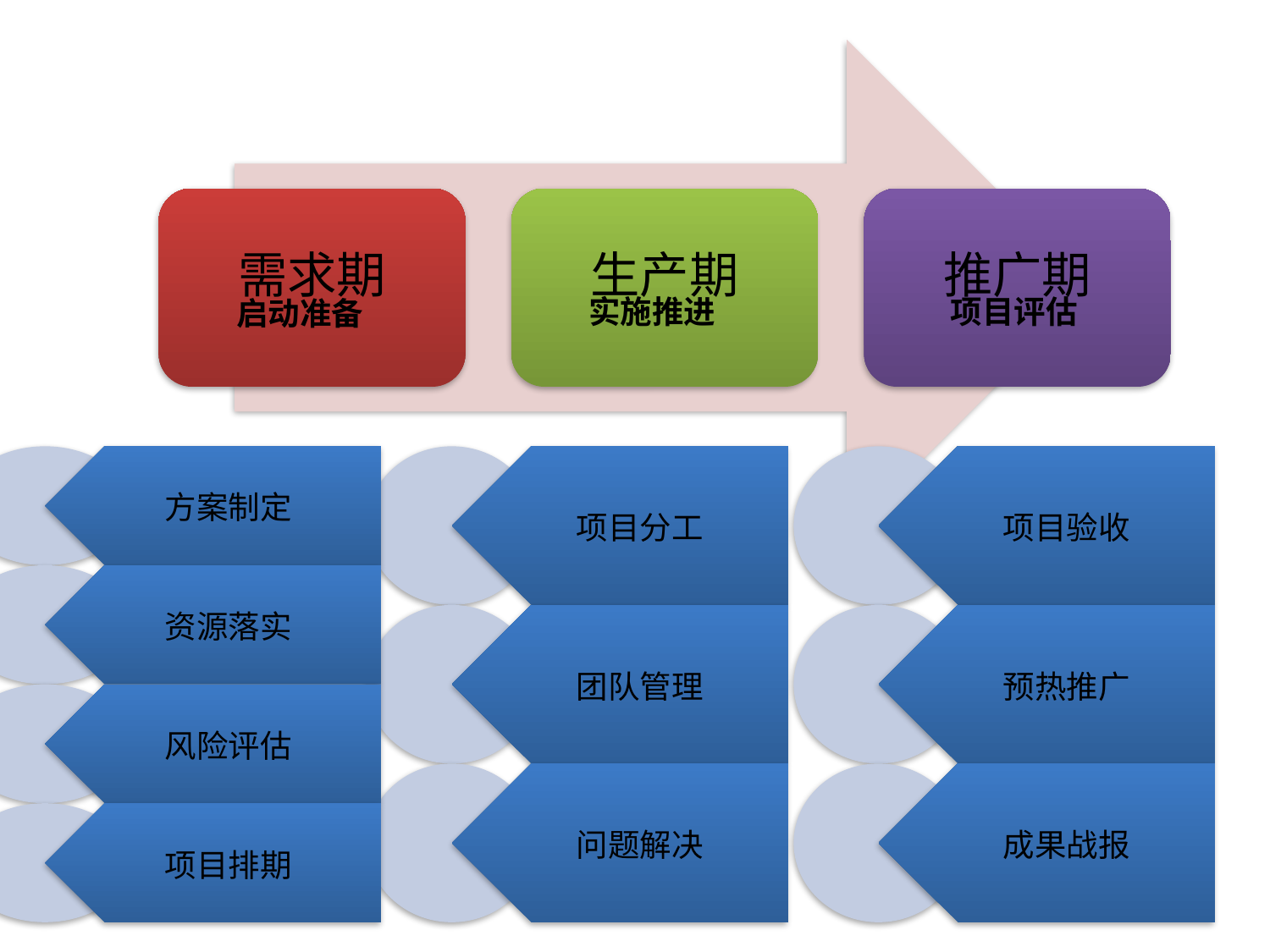

需求期
推广期
生产期
实施推进
项目评估
启动准备
方案制定
资源落实
风险评估
项目排期
项目分工
团队管理
问题解决
项目验收
预热推广
成果战报